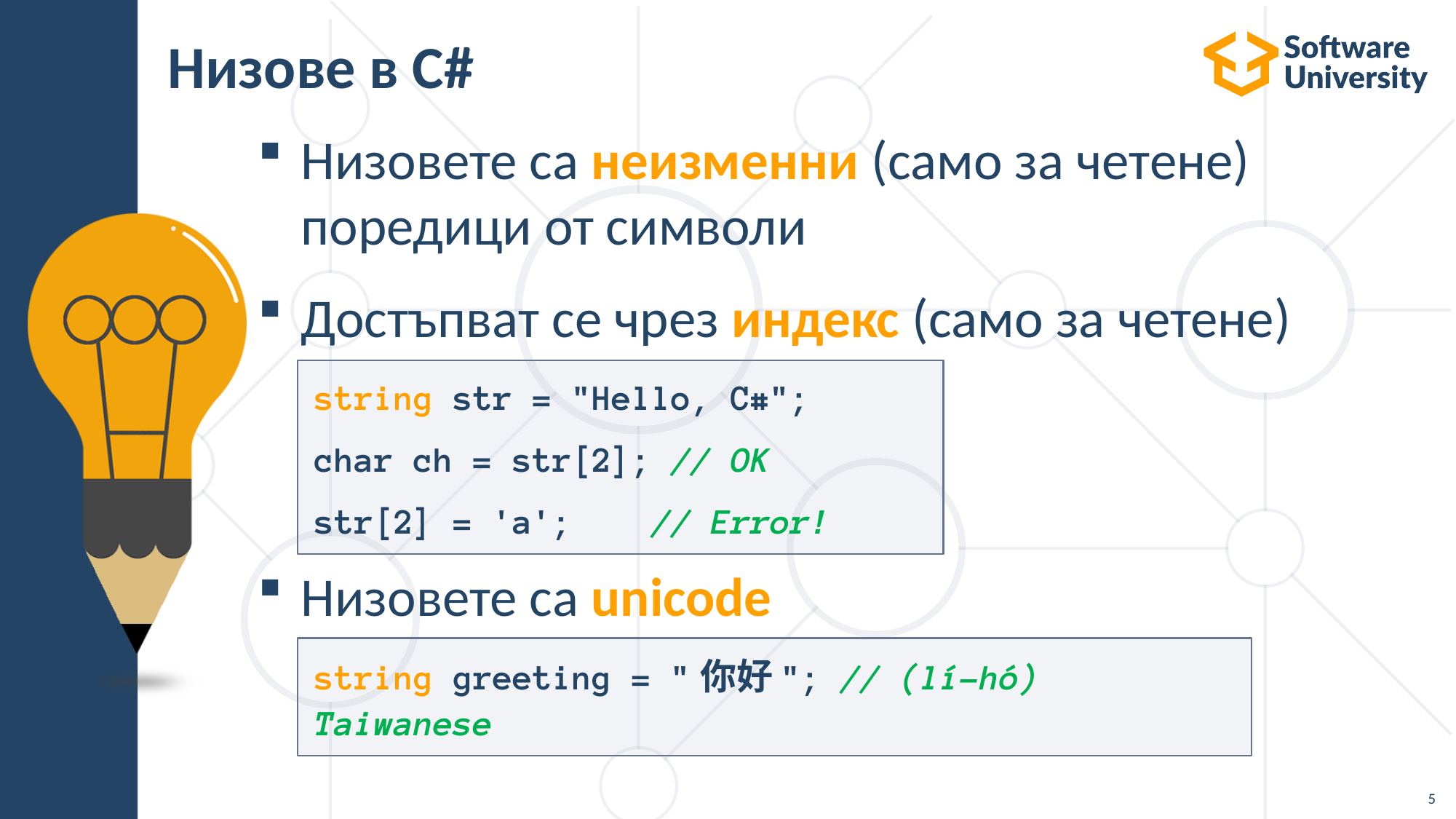

# Низове в C#
Низовете са неизменни (само за четене) поредици от символи
Достъпват се чрез индекс (само за четене)

Низовете са unicode

string str = "Hello, C#";
char ch = str[2]; // OK
str[2] = 'a';    // Error!
string greeting = "你好"; // (lí-hó) Taiwanese
5